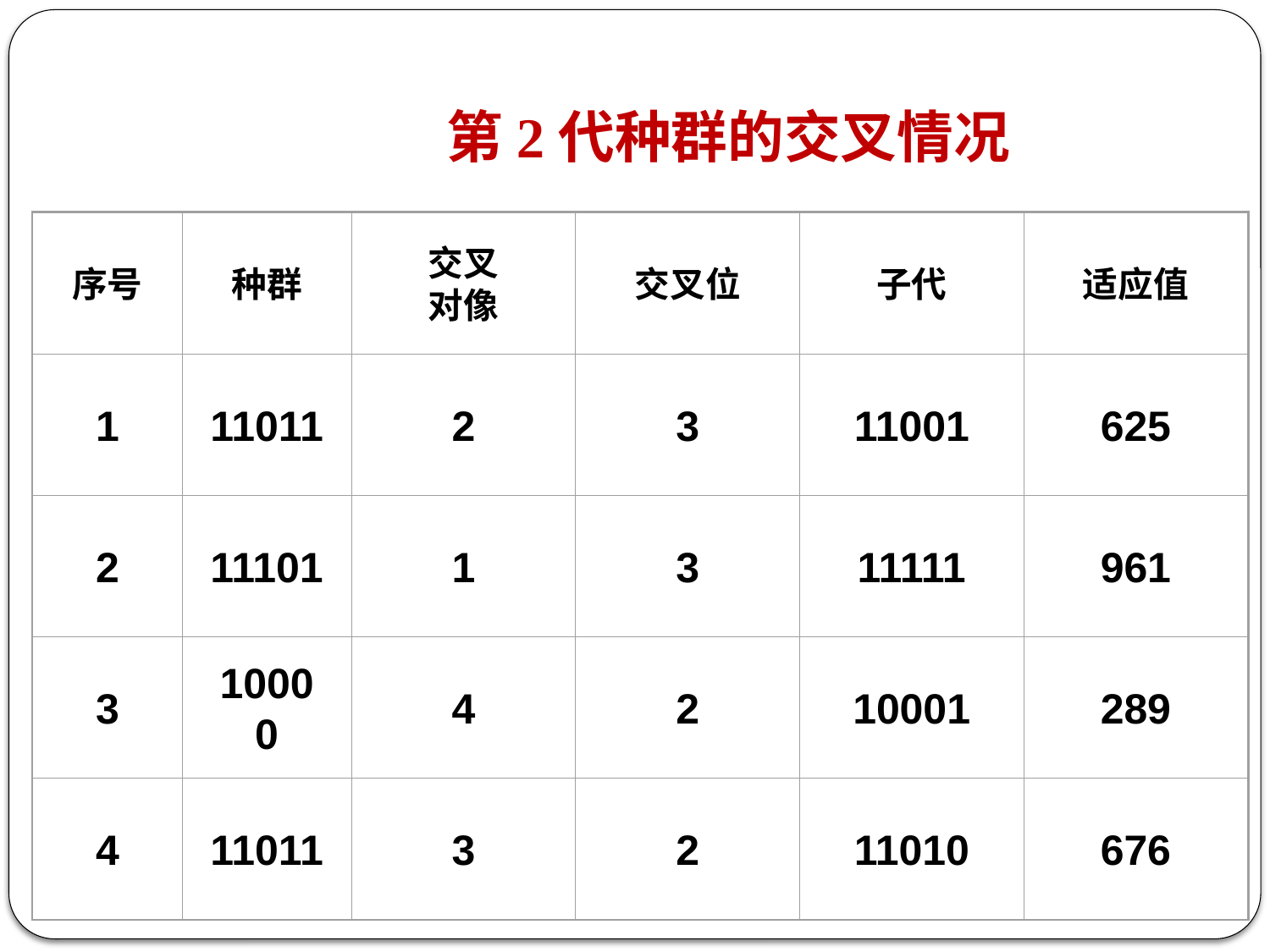

第2代种群的交叉情况

序号

种群

交叉
对像

交叉位

子代

适应值

1

11011

2

3

11001

625

2

11101

1

3

11111

961

3

10000

4

2

10001

289

4

11011

3

2

11010

676